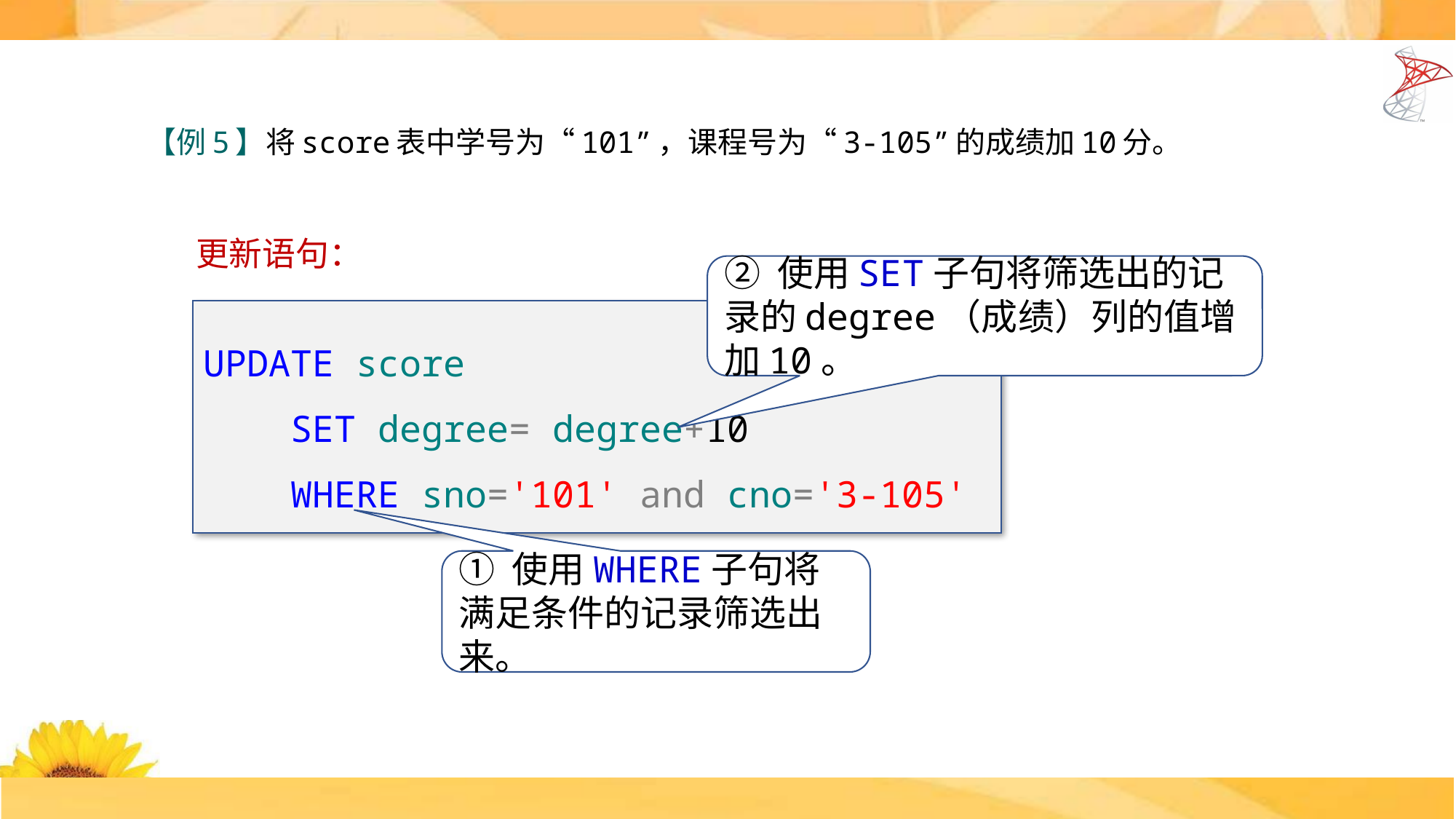

【例5】将score表中学号为“101”，课程号为“3-105”的成绩加10分。

更新语句：
② 使用SET子句将筛选出的记录的degree（成绩）列的值增加10。
UPDATE score
    SET degree= degree+10
    WHERE sno='101' and cno='3-105'
① 使用WHERE子句将满足条件的记录筛选出来。